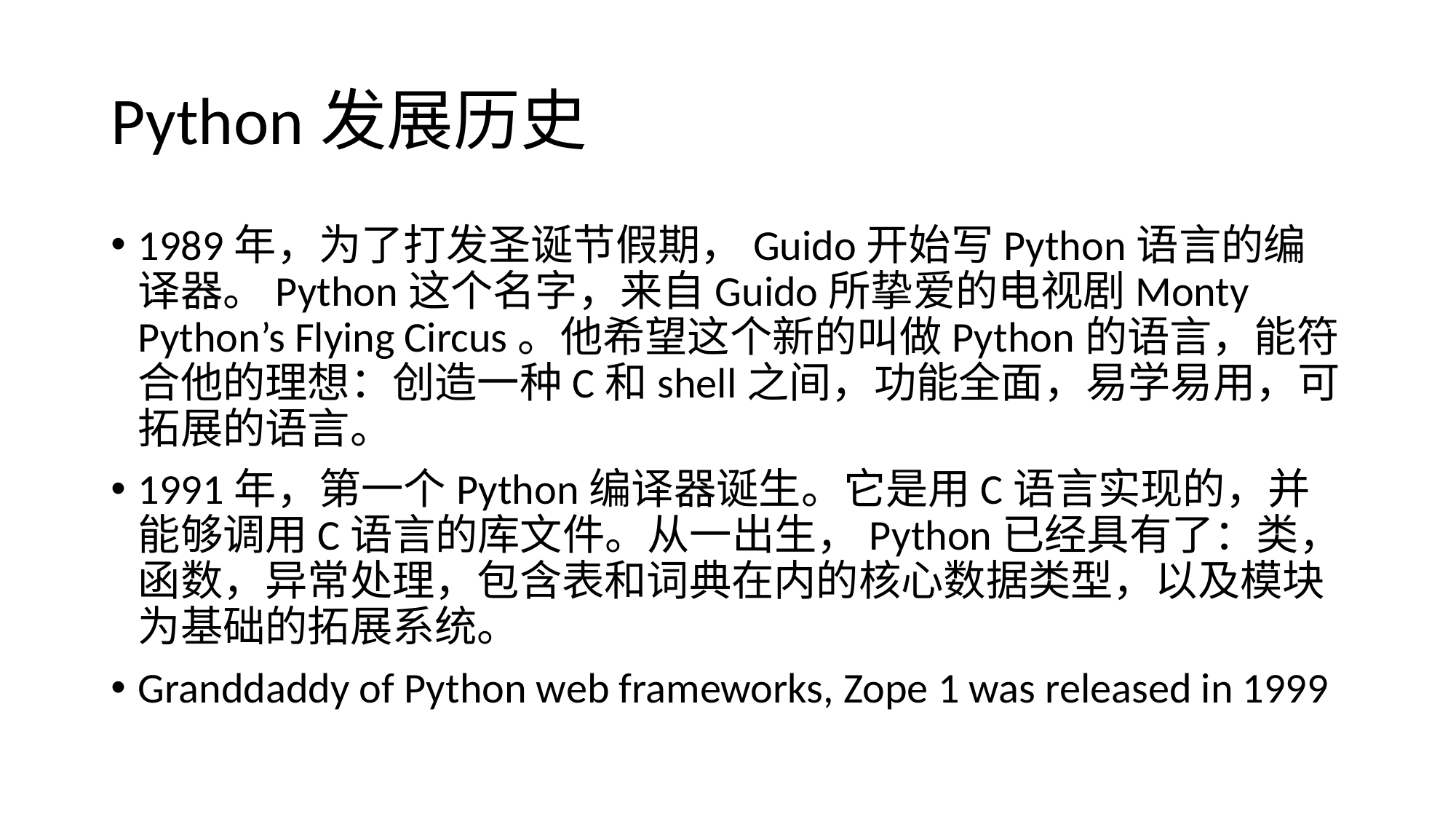

# Python发展历史
1989年，为了打发圣诞节假期，Guido开始写Python语言的编译器。Python这个名字，来自Guido所挚爱的电视剧Monty Python’s Flying Circus。他希望这个新的叫做Python的语言，能符合他的理想：创造一种C和shell之间，功能全面，易学易用，可拓展的语言。
1991年，第一个Python编译器诞生。它是用C语言实现的，并能够调用C语言的库文件。从一出生，Python已经具有了：类，函数，异常处理，包含表和词典在内的核心数据类型，以及模块为基础的拓展系统。
Granddaddy of Python web frameworks, Zope 1 was released in 1999